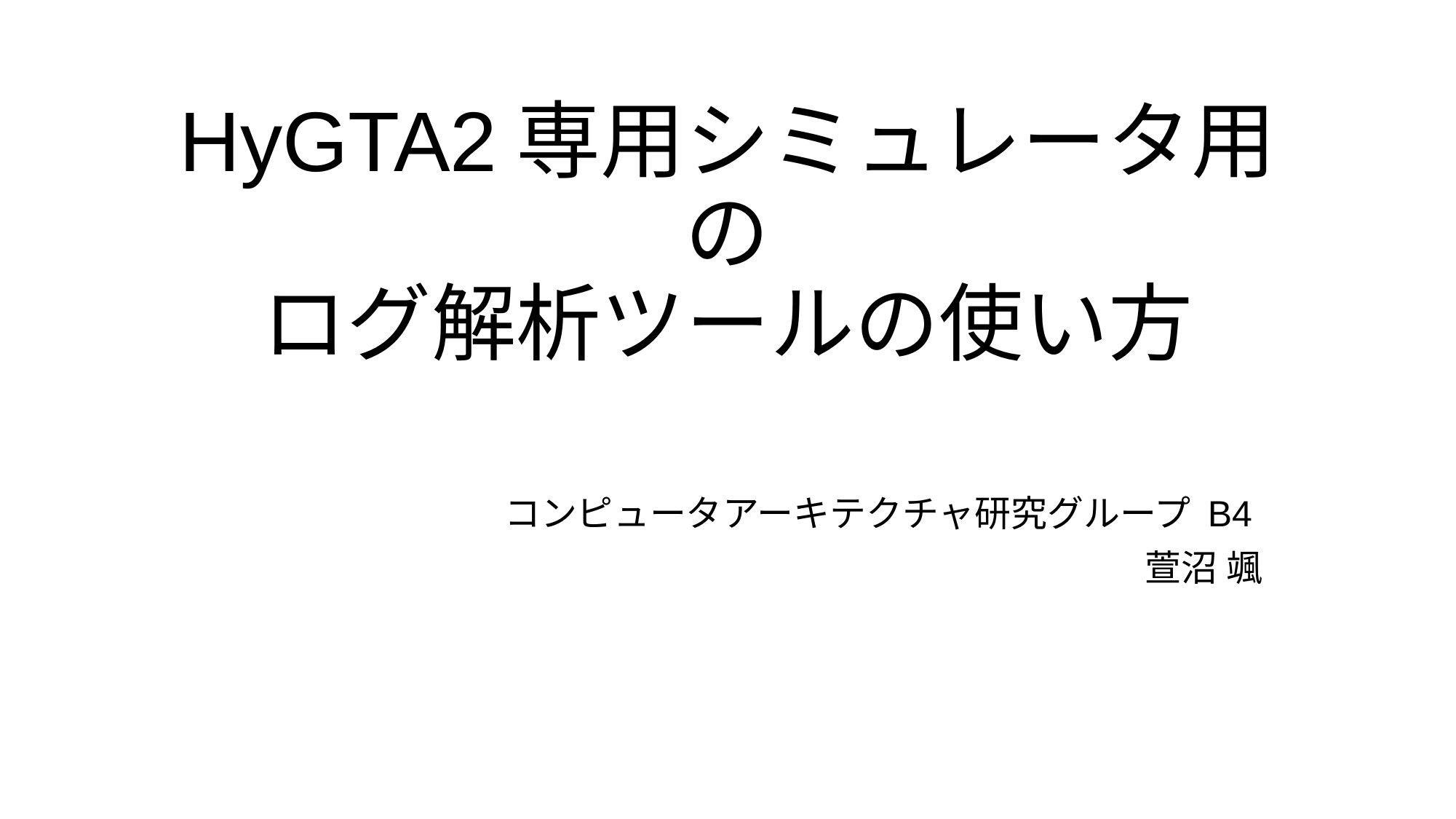

# HyGTA2専用シミュレータ用の ログ解析ツールの使い方
コンピュータアーキテクチャ研究グループ B4
萱沼 颯